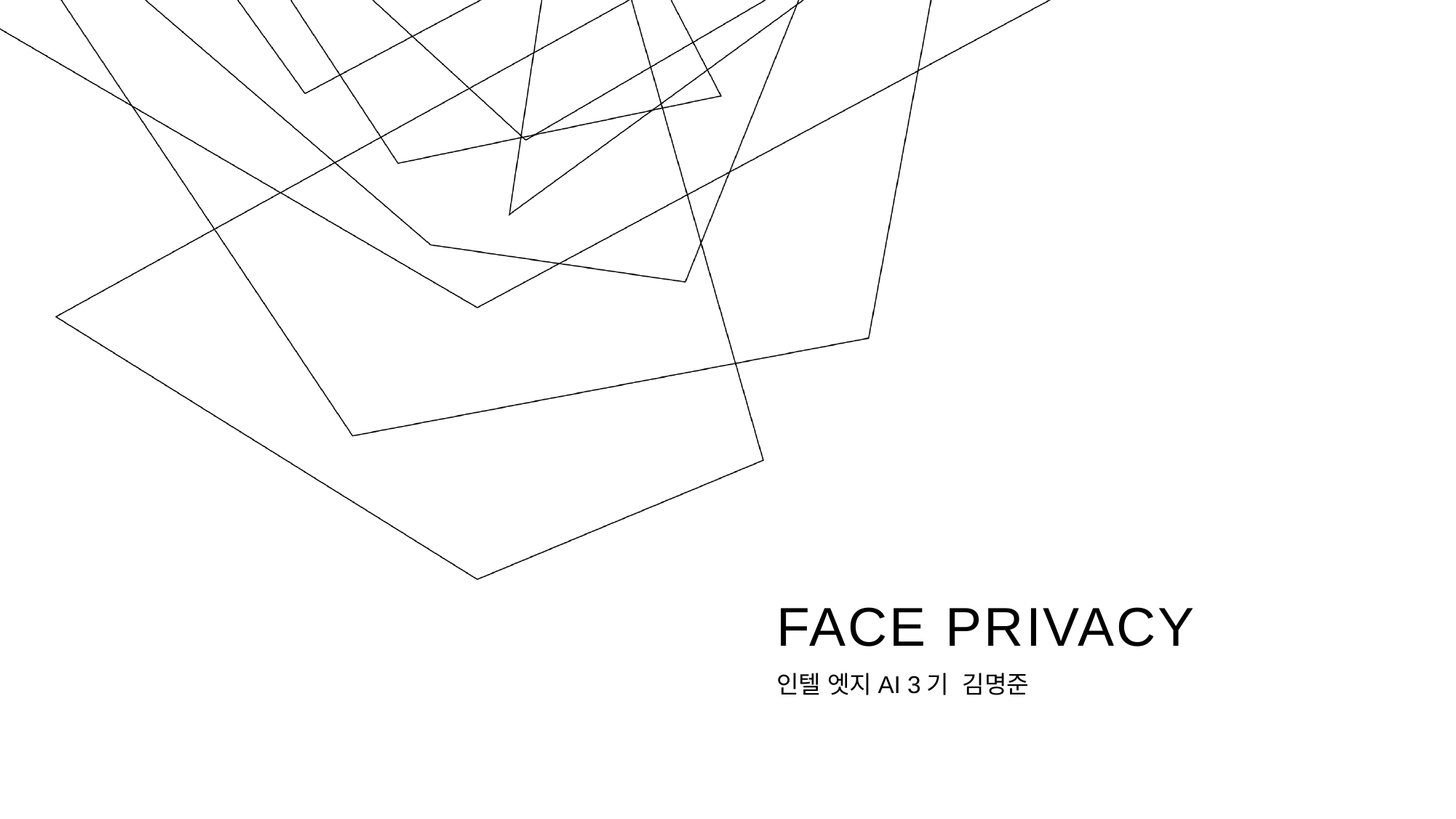

# Face privacy
인텔 엣지AI 3기  김명준